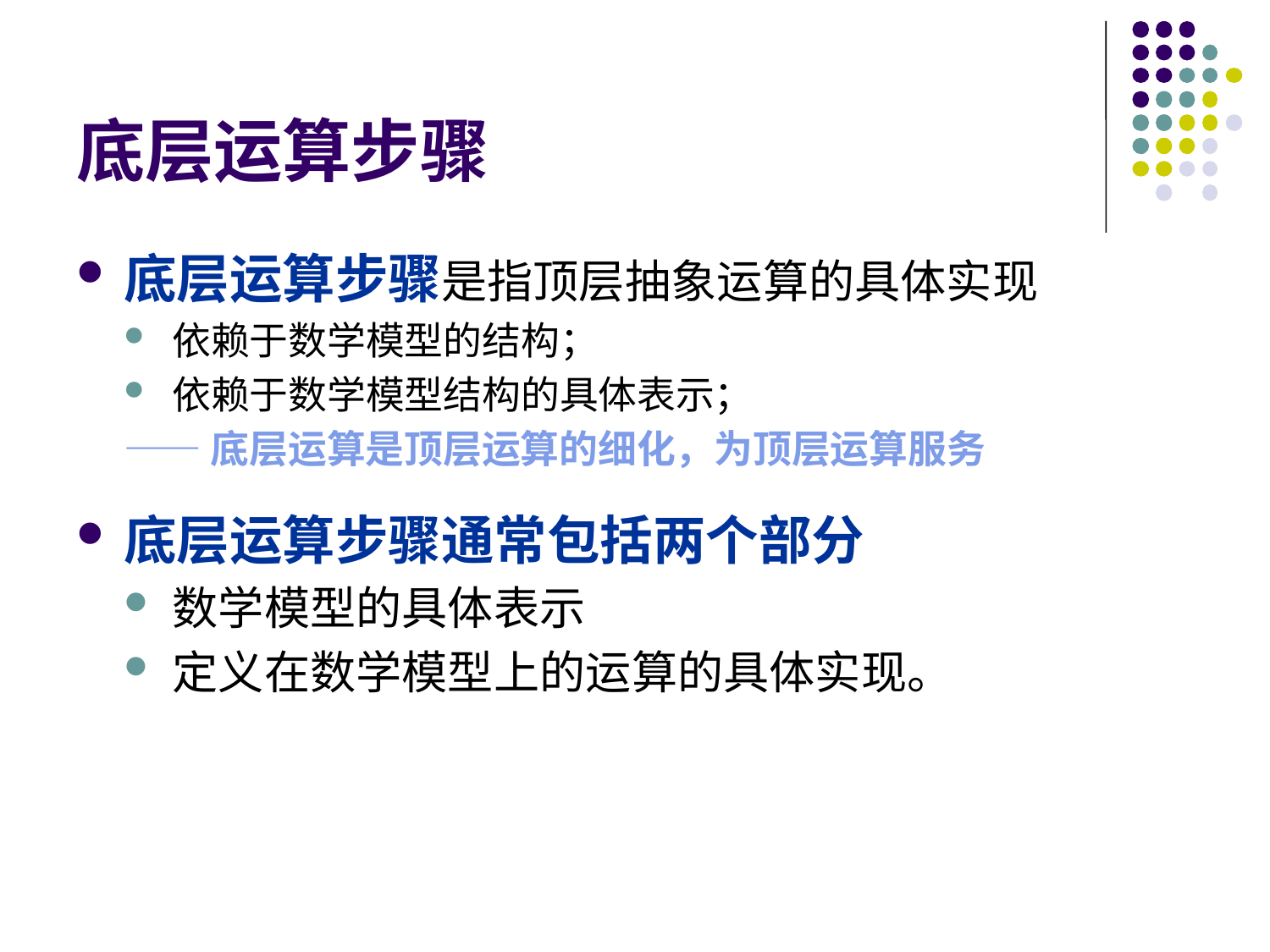

# 底层运算步骤
底层运算步骤是指顶层抽象运算的具体实现
依赖于数学模型的结构；
依赖于数学模型结构的具体表示；
——底层运算是顶层运算的细化，为顶层运算服务

底层运算步骤通常包括两个部分
数学模型的具体表示
定义在数学模型上的运算的具体实现。